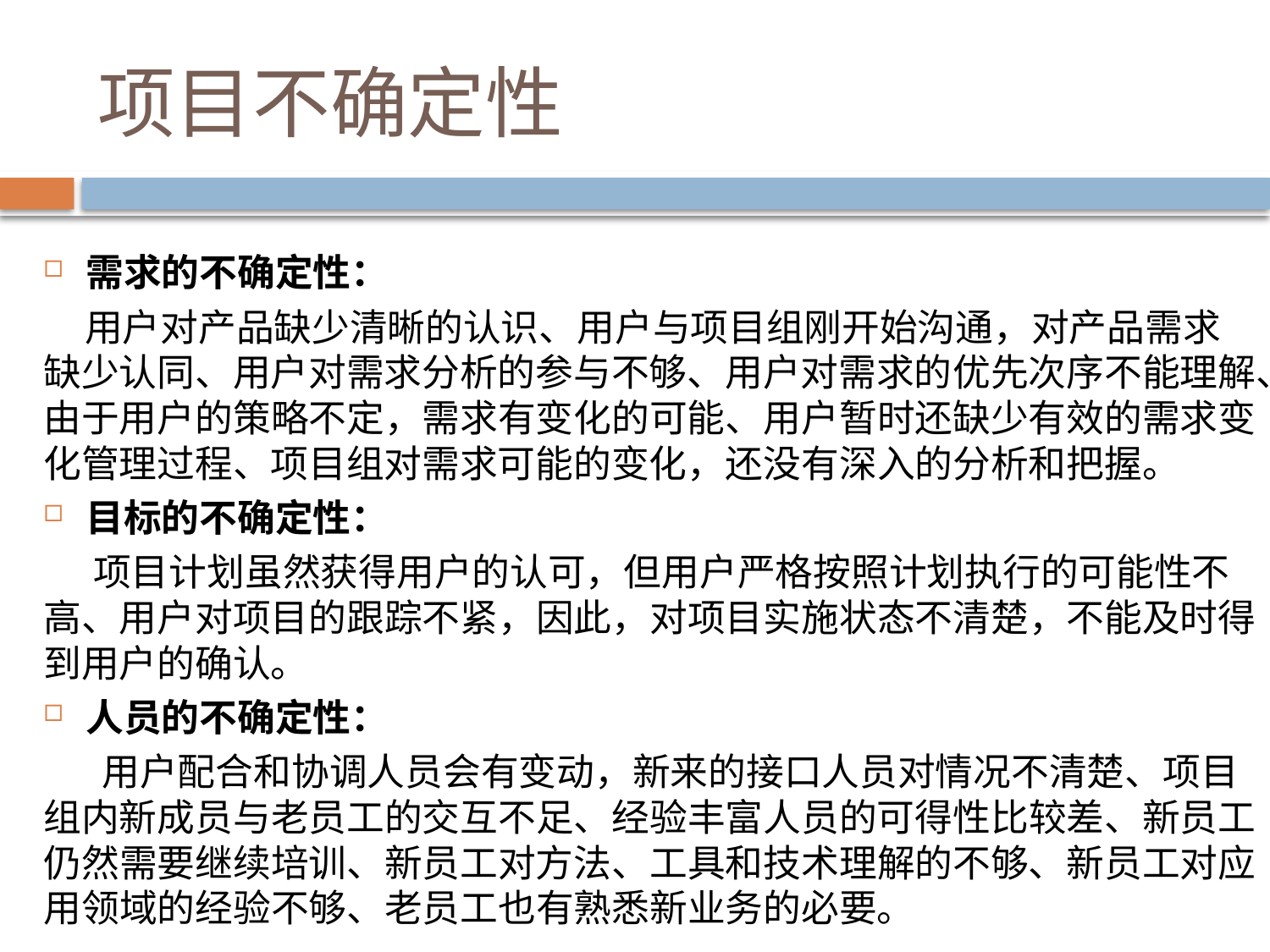

# 项目不确定性
需求的不确定性：
    用户对产品缺少清晰的认识、用户与项目组刚开始沟通，对产品需求缺少认同、用户对需求分析的参与不够、用户对需求的优先次序不能理解、由于用户的策略不定，需求有变化的可能、用户暂时还缺少有效的需求变化管理过程、项目组对需求可能的变化，还没有深入的分析和把握。
目标的不确定性：
     项目计划虽然获得用户的认可，但用户严格按照计划执行的可能性不高、用户对项目的跟踪不紧，因此，对项目实施状态不清楚，不能及时得到用户的确认。
人员的不确定性：
      用户配合和协调人员会有变动，新来的接口人员对情况不清楚、项目组内新成员与老员工的交互不足、经验丰富人员的可得性比较差、新员工仍然需要继续培训、新员工对方法、工具和技术理解的不够、新员工对应用领域的经验不够、老员工也有熟悉新业务的必要。